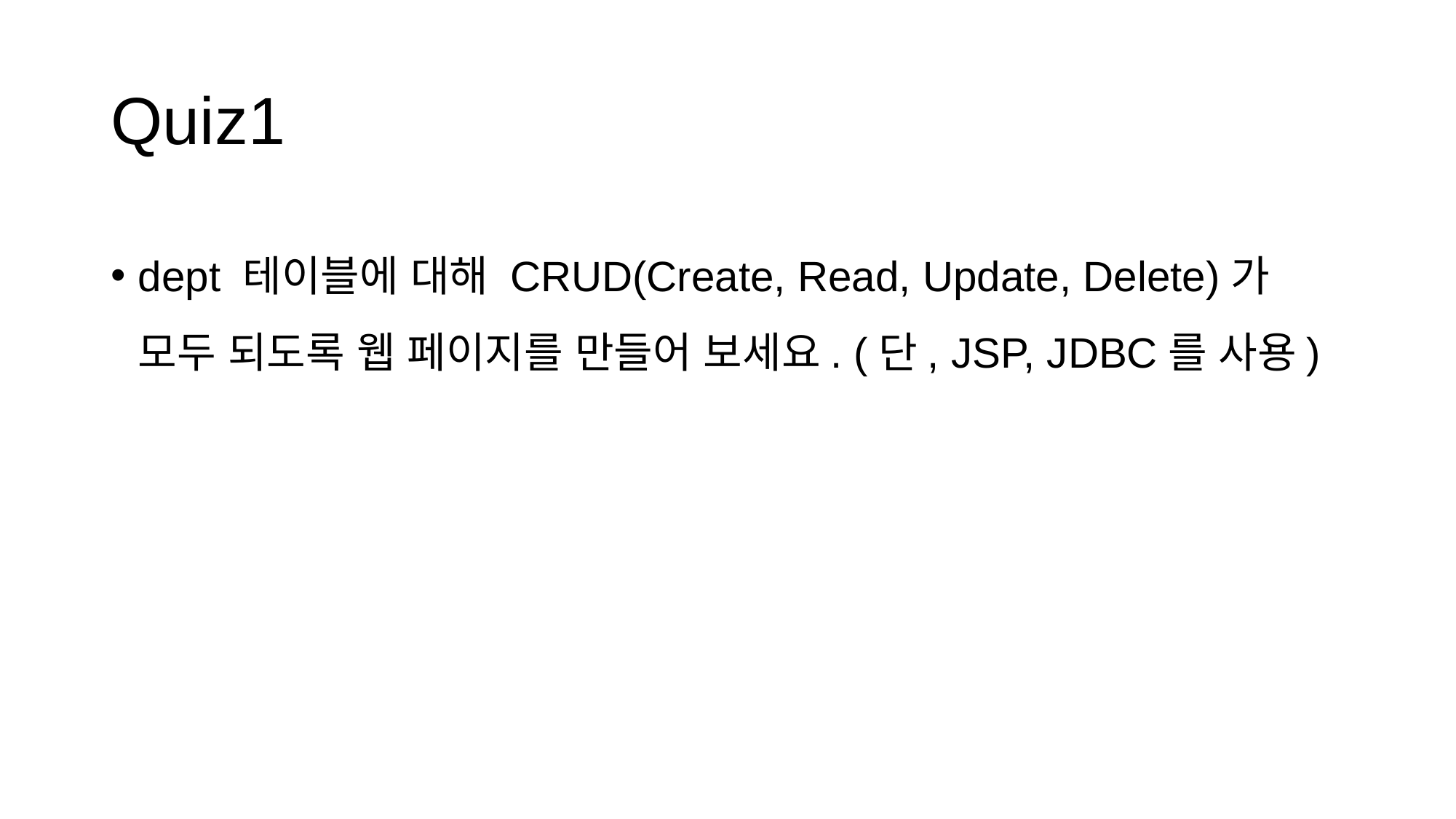

# Quiz1
dept 테이블에 대해 CRUD(Create, Read, Update, Delete)가 모두 되도록 웹 페이지를 만들어 보세요. (단, JSP, JDBC를 사용)